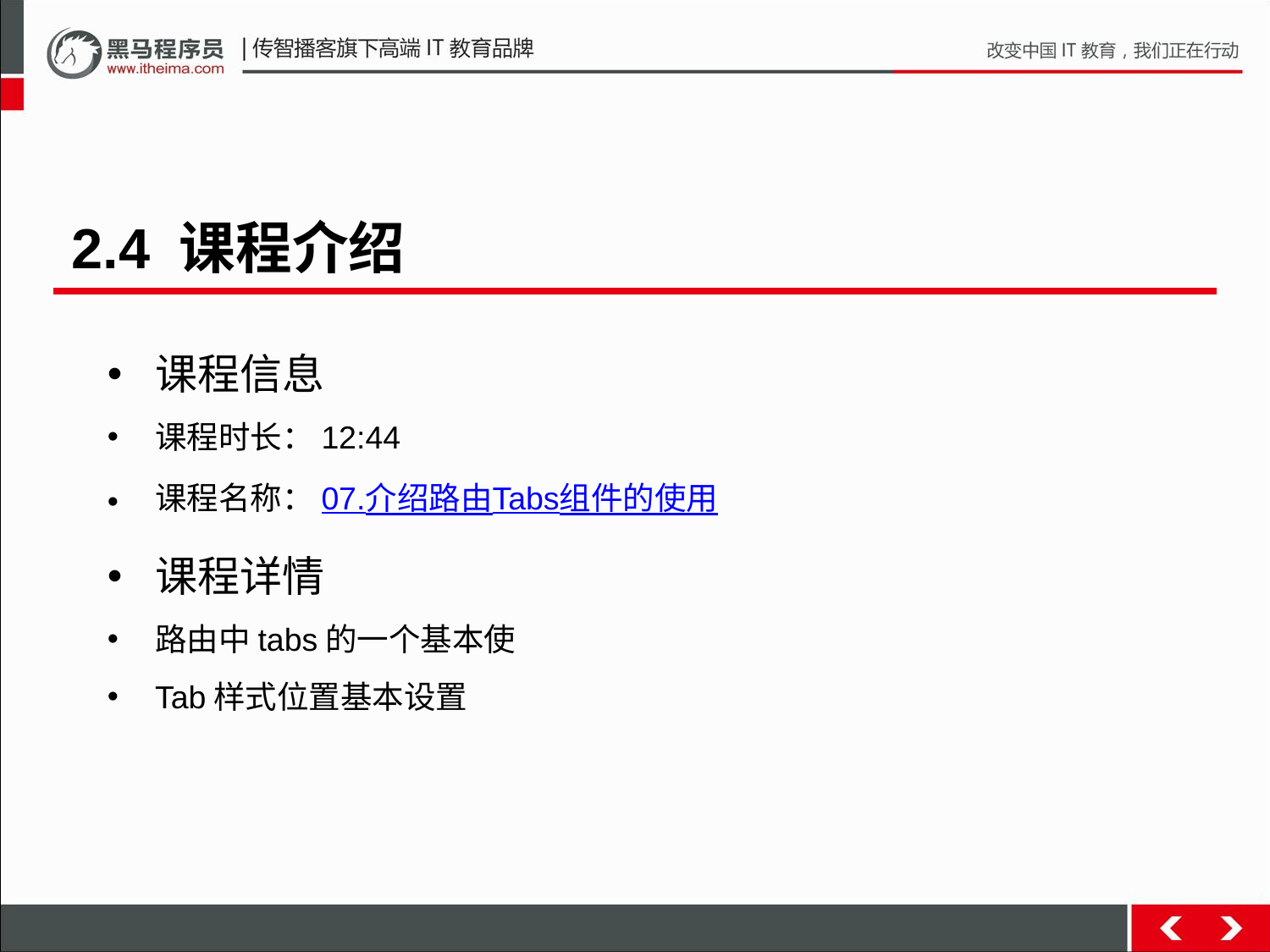

2.4 课程介绍
课程信息
课程时长：12:44
课程名称：07.介绍路由Tabs组件的使用
课程详情
路由中tabs的一个基本使
Tab样式位置基本设置